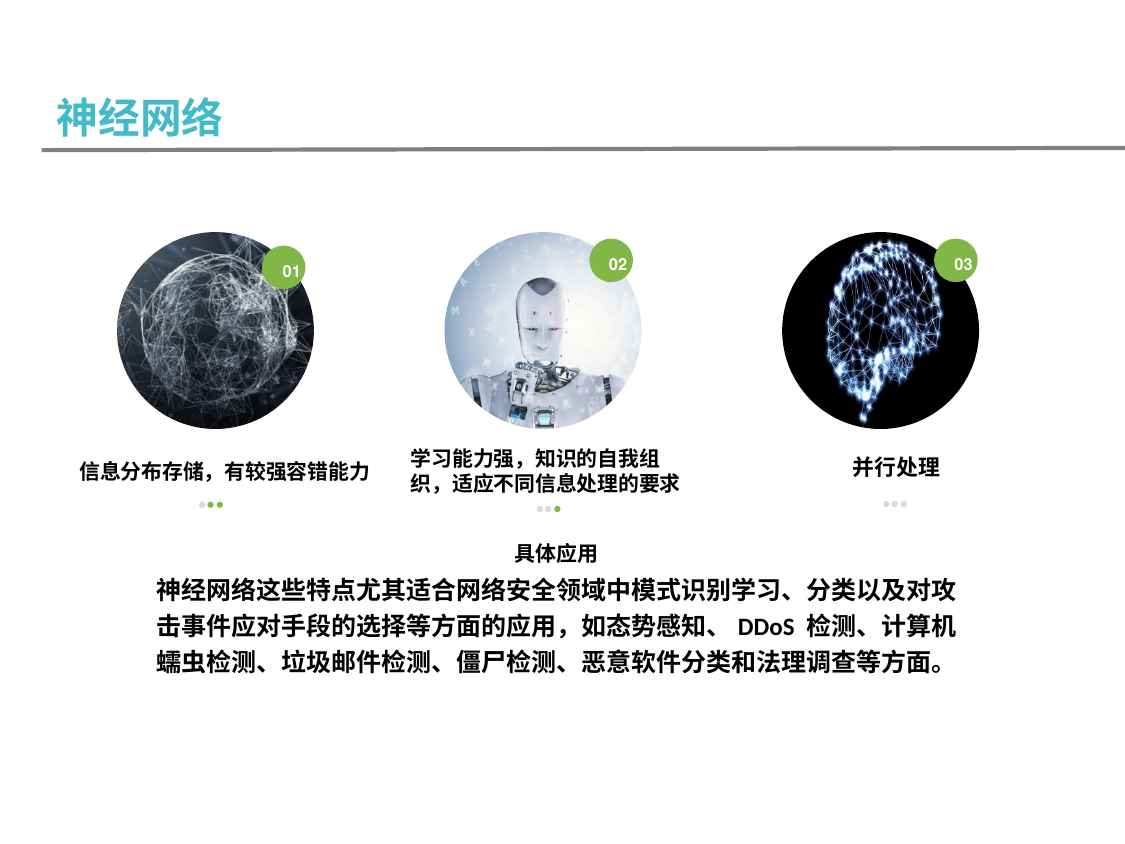

神经网络

02

03

01
学习能力强，知识的自我组织，适应不同信息处理的要求
并行处理
信息分布存储，有较强容错能力

具体应用
神经网络这些特点尤其适合网络安全领域中模式识别学习、分类以及对攻击事件应对手段的选择等方面的应用，如态势感知、DDoS 检测、计算机蠕虫检测、垃圾邮件检测、僵尸检测、恶意软件分类和法理调查等方面。